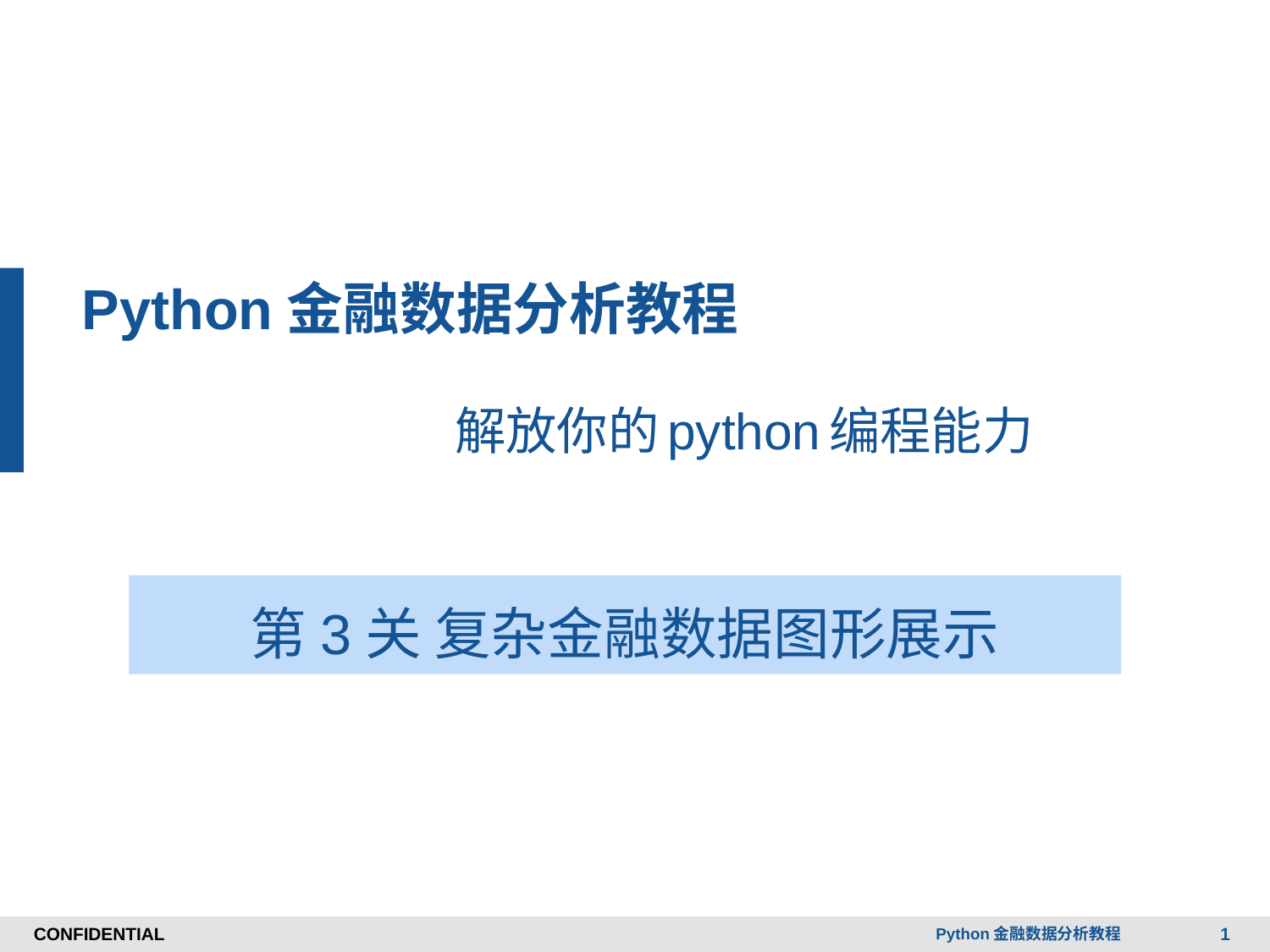

Python金融数据分析教程
解放你的python编程能力

第3关 复杂金融数据图形展示
Python金融数据分析教程
1